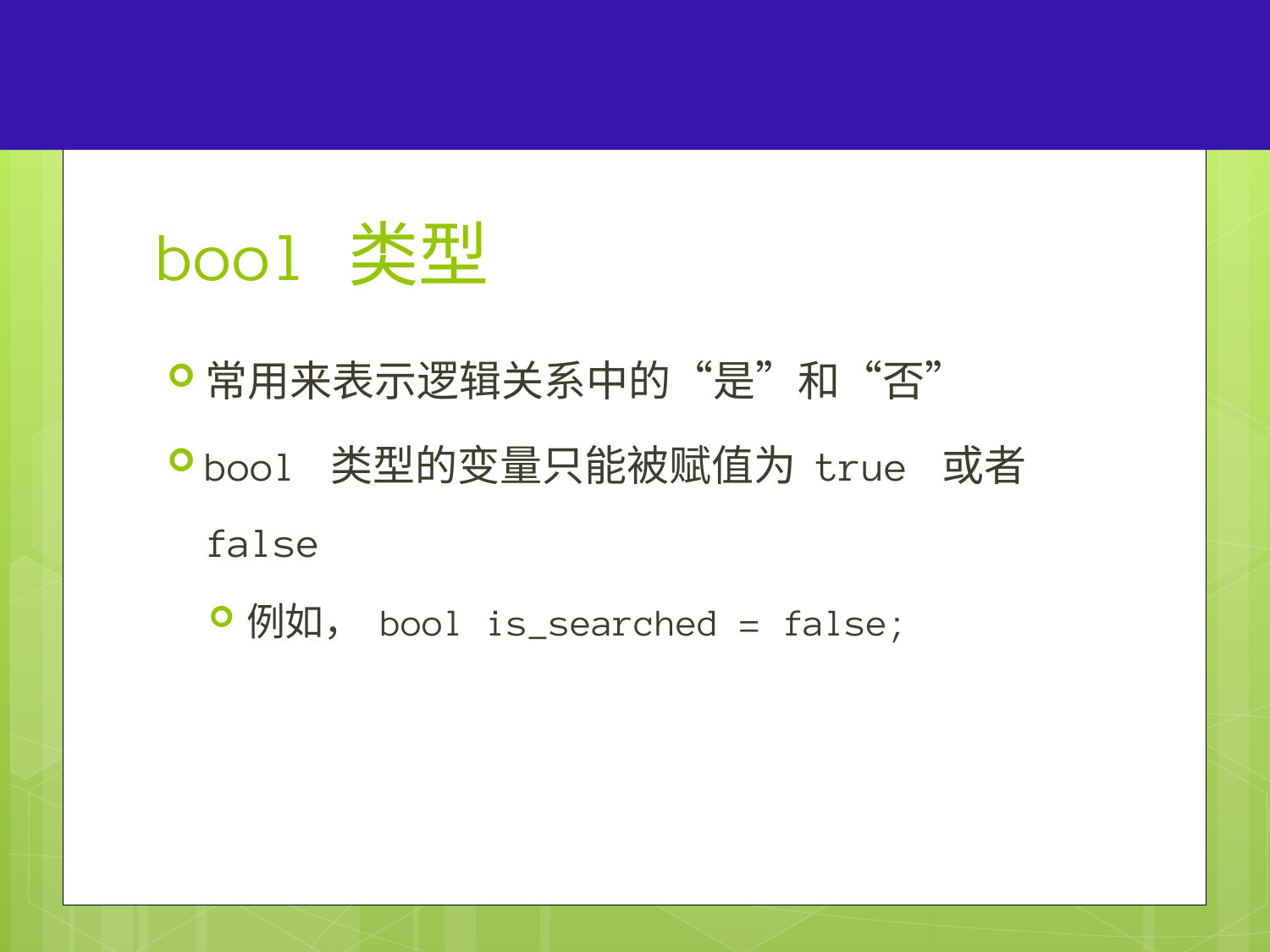

18
# bool 类型
常用来表示逻辑关系中的“是”和“否”
bool 类型的变量只能被赋值为 true 或者 false
例如， bool is_searched = false;